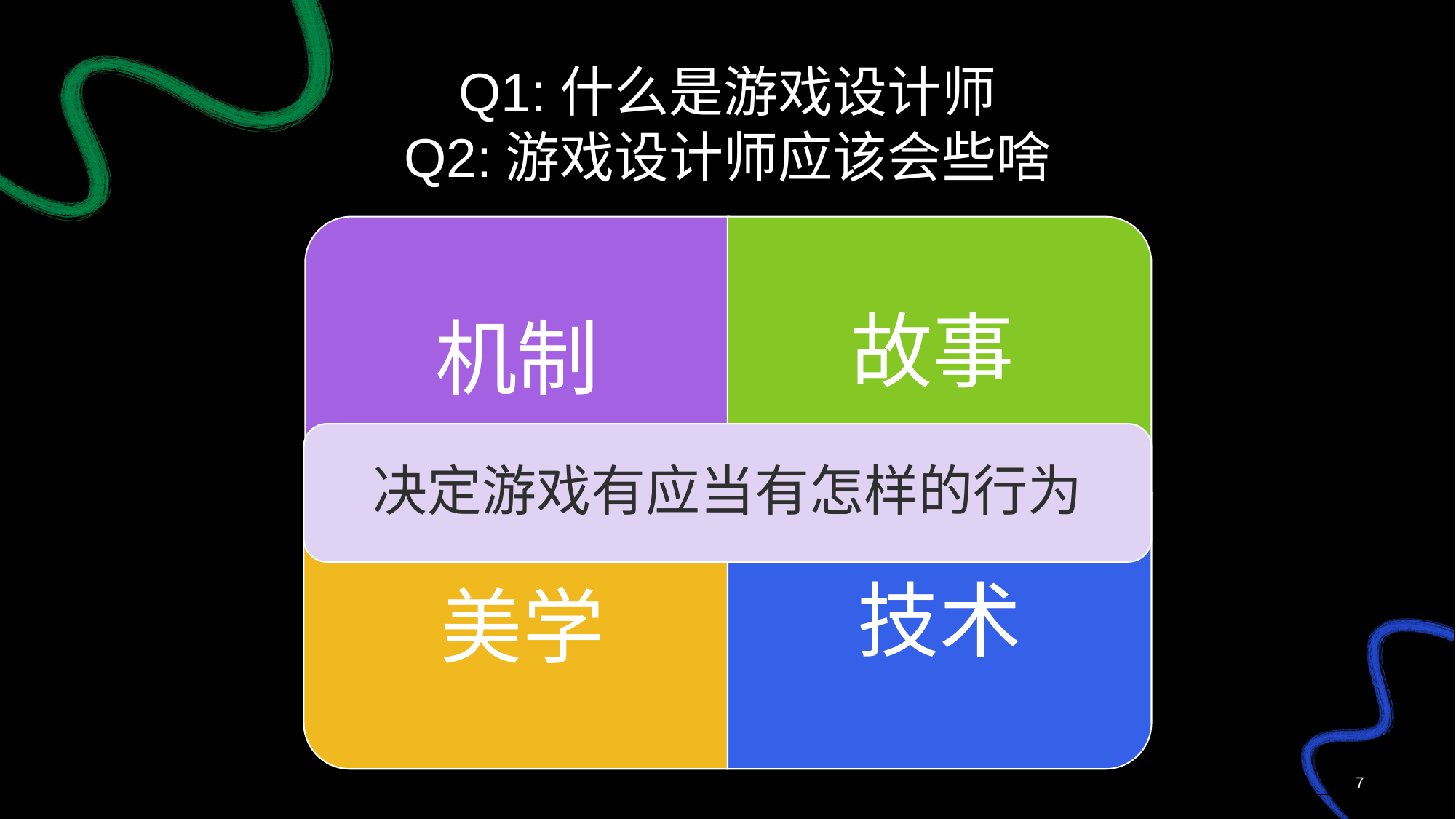

Q1:什么是游戏设计师
Q2:游戏设计师应该会些啥
机制
故事
美学
技术
游戏

决定游戏有应当有怎样的行为
7